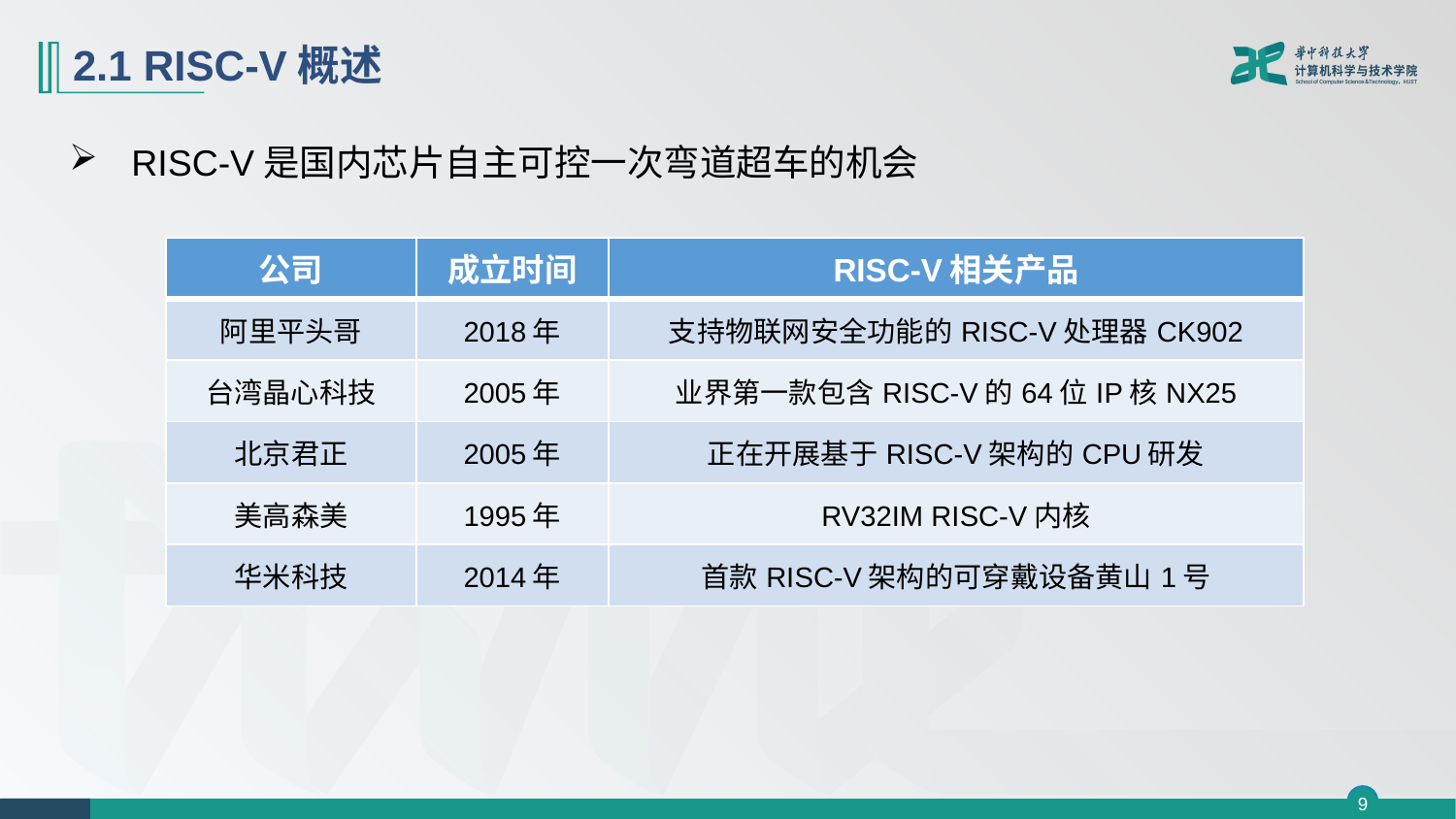

# 2.1 RISC-V概述
RISC-V是国内芯片自主可控一次弯道超车的机会

| 公司 | 成立时间 | RISC-V相关产品 |
| --- | --- | --- |
| 阿里平头哥 | 2018年 | 支持物联网安全功能的RISC-V处理器CK902 |
| 台湾晶心科技 | 2005年 | 业界第一款包含RISC-V的64位IP核NX25 |
| 北京君正 | 2005年 | 正在开展基于RISC-V架构的CPU研发 |
| 美高森美 | 1995年 | RV32IM RISC-V内核 |
| 华米科技 | 2014年 | 首款RISC-V架构的可穿戴设备黄山1号 |